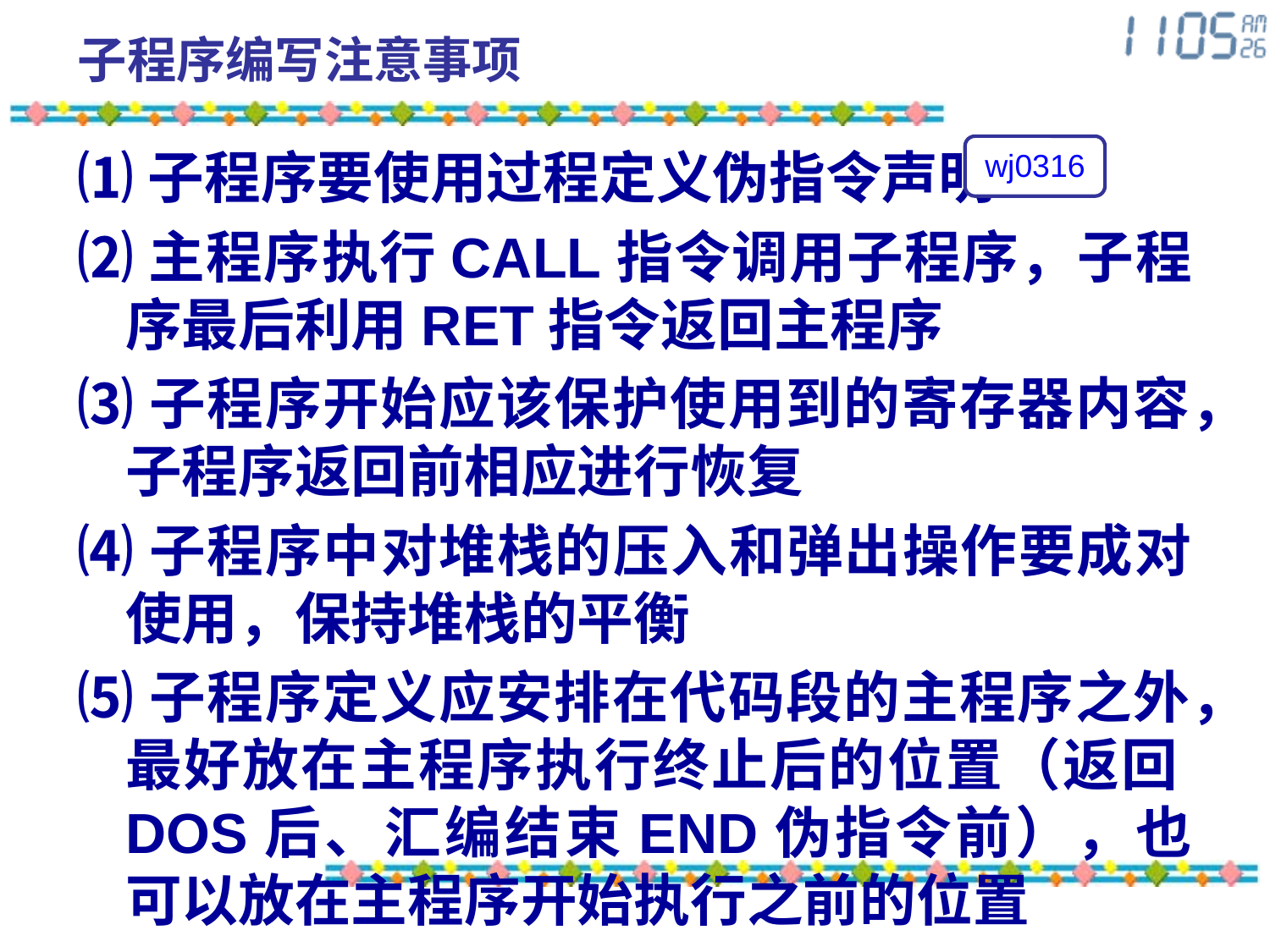

# 子程序编写注意事项
⑴子程序要使用过程定义伪指令声明
⑵主程序执行CALL指令调用子程序，子程序最后利用RET指令返回主程序
⑶子程序开始应该保护使用到的寄存器内容，子程序返回前相应进行恢复
⑷子程序中对堆栈的压入和弹出操作要成对使用，保持堆栈的平衡
⑸子程序定义应安排在代码段的主程序之外，最好放在主程序执行终止后的位置（返回DOS后、汇编结束END伪指令前），也可以放在主程序开始执行之前的位置
wj0316